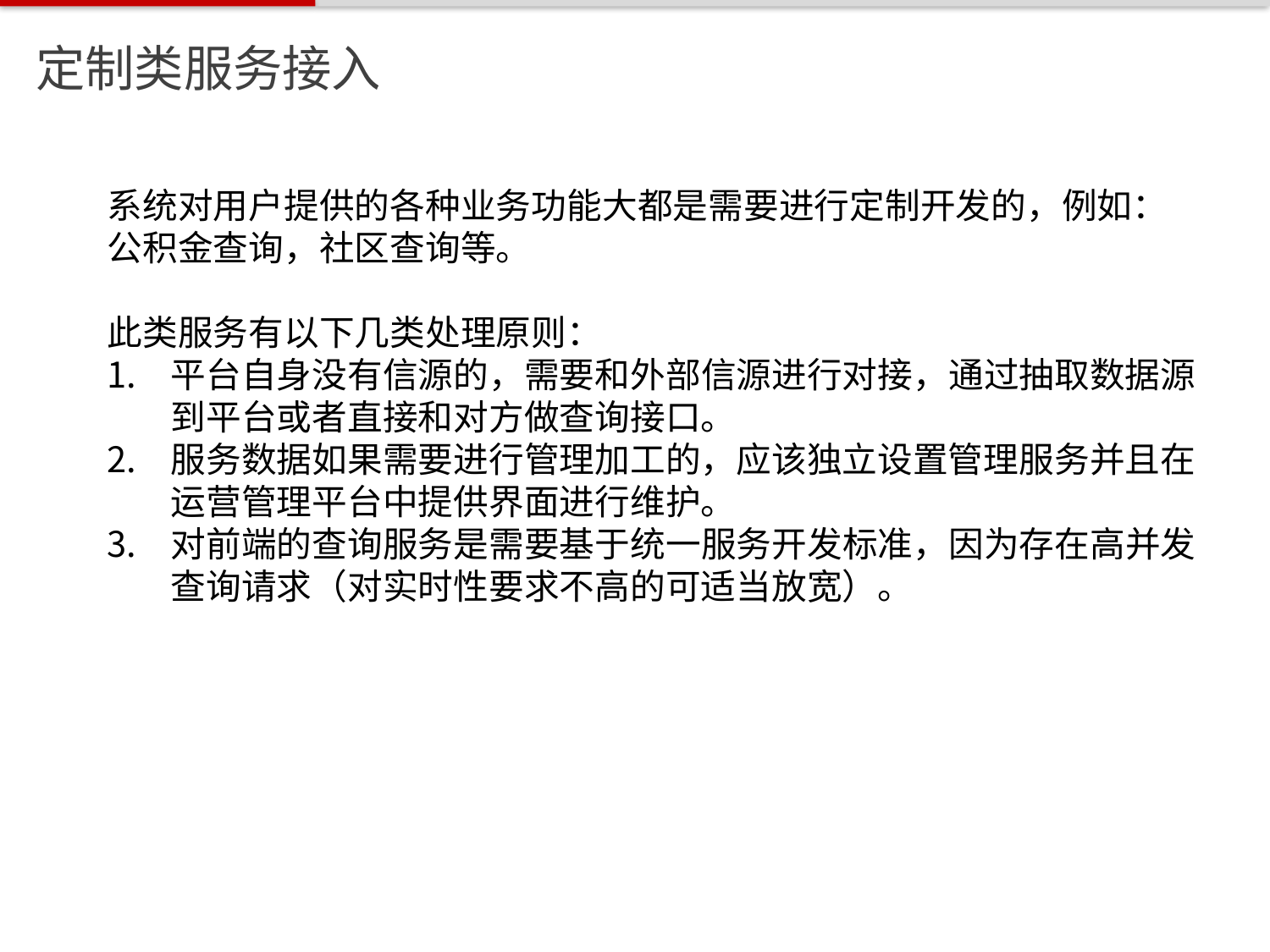

定制类服务接入
系统对用户提供的各种业务功能大都是需要进行定制开发的，例如：公积金查询，社区查询等。

此类服务有以下几类处理原则：
平台自身没有信源的，需要和外部信源进行对接，通过抽取数据源到平台或者直接和对方做查询接口。
服务数据如果需要进行管理加工的，应该独立设置管理服务并且在运营管理平台中提供界面进行维护。
对前端的查询服务是需要基于统一服务开发标准，因为存在高并发查询请求（对实时性要求不高的可适当放宽）。